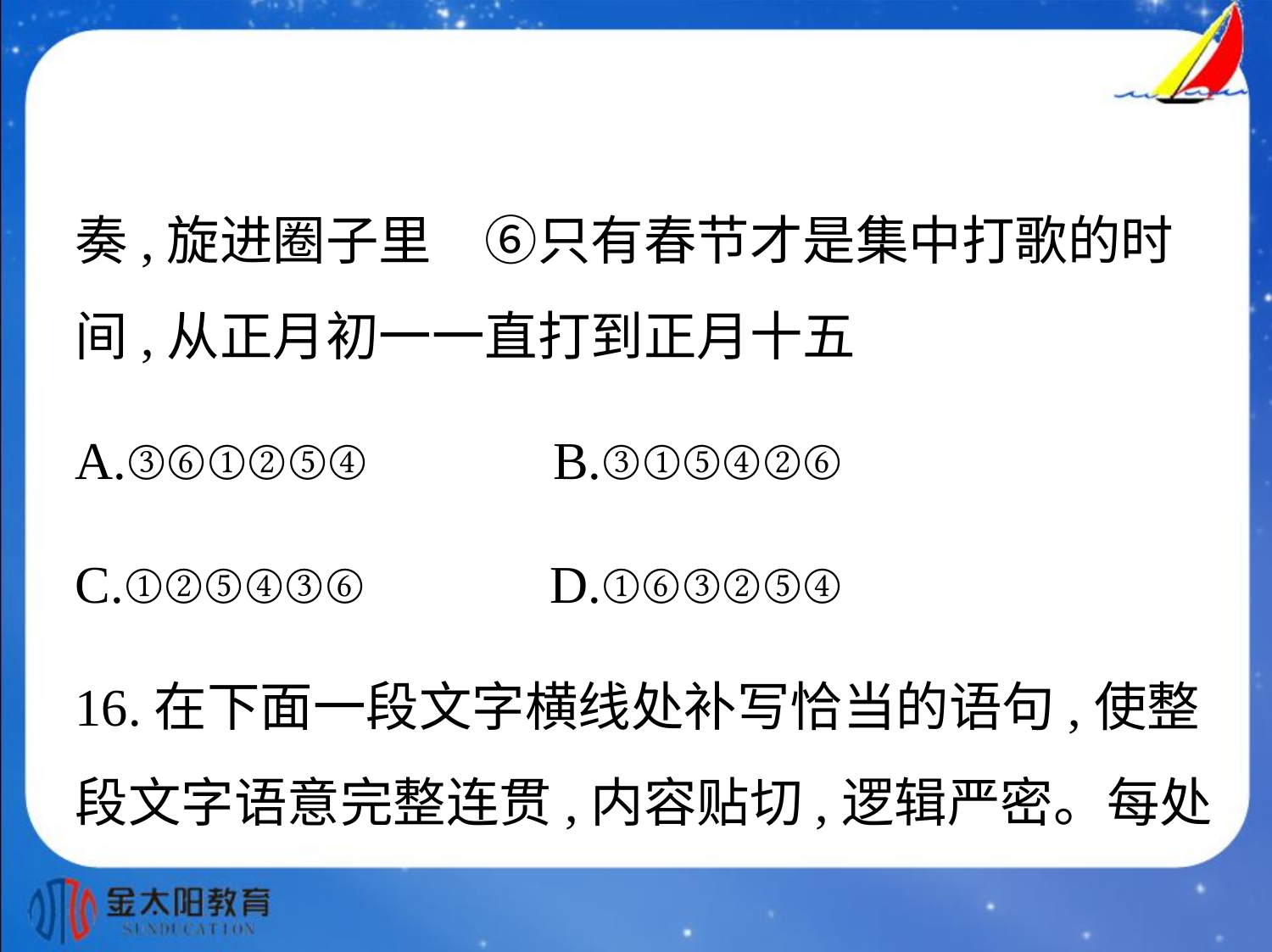

奏,旋进圈子里　⑥只有春节才是集中打歌的时
间,从正月初一一直打到正月十五
A.③⑥①②⑤④　　　B.③①⑤④②⑥
C.①②⑤④③⑥　　　D.①⑥③②⑤④
16.在下面一段文字横线处补写恰当的语句,使整
段文字语意完整连贯,内容贴切,逻辑严密。每处